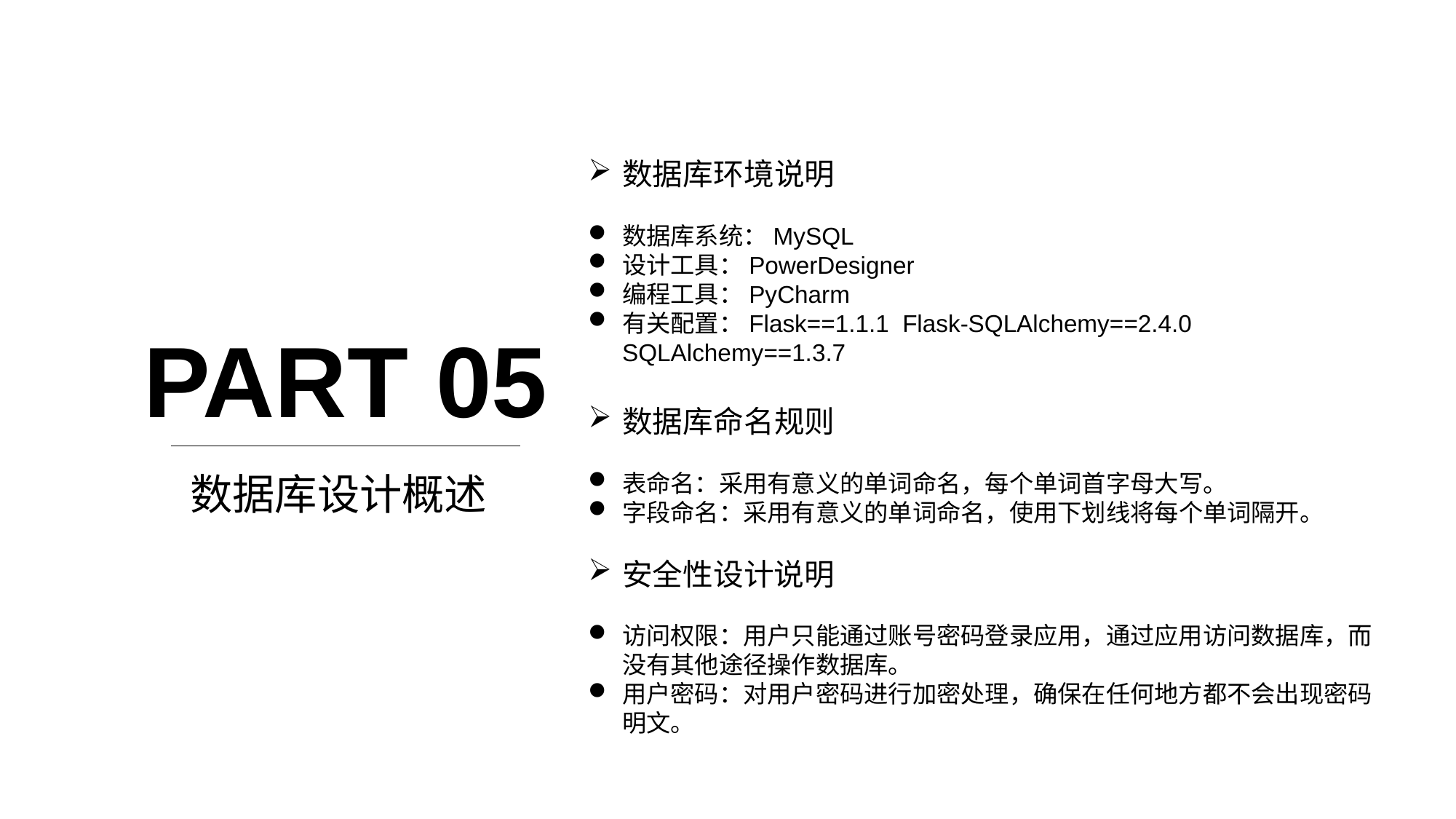

数据库环境说明

数据库系统：MySQL
设计工具：PowerDesigner
编程工具：PyCharm
有关配置：Flask==1.1.1  Flask-SQLAlchemy==2.4.0 SQLAlchemy==1.3.7

数据库命名规则

表命名：采用有意义的单词命名，每个单词首字母大写。
字段命名：采用有意义的单词命名，使用下划线将每个单词隔开。

安全性设计说明

访问权限：用户只能通过账号密码登录应用，通过应用访问数据库，而没有其他途径操作数据库。
用户密码：对用户密码进行加密处理，确保在任何地方都不会出现密码明文。
PART 05
数据库设计概述